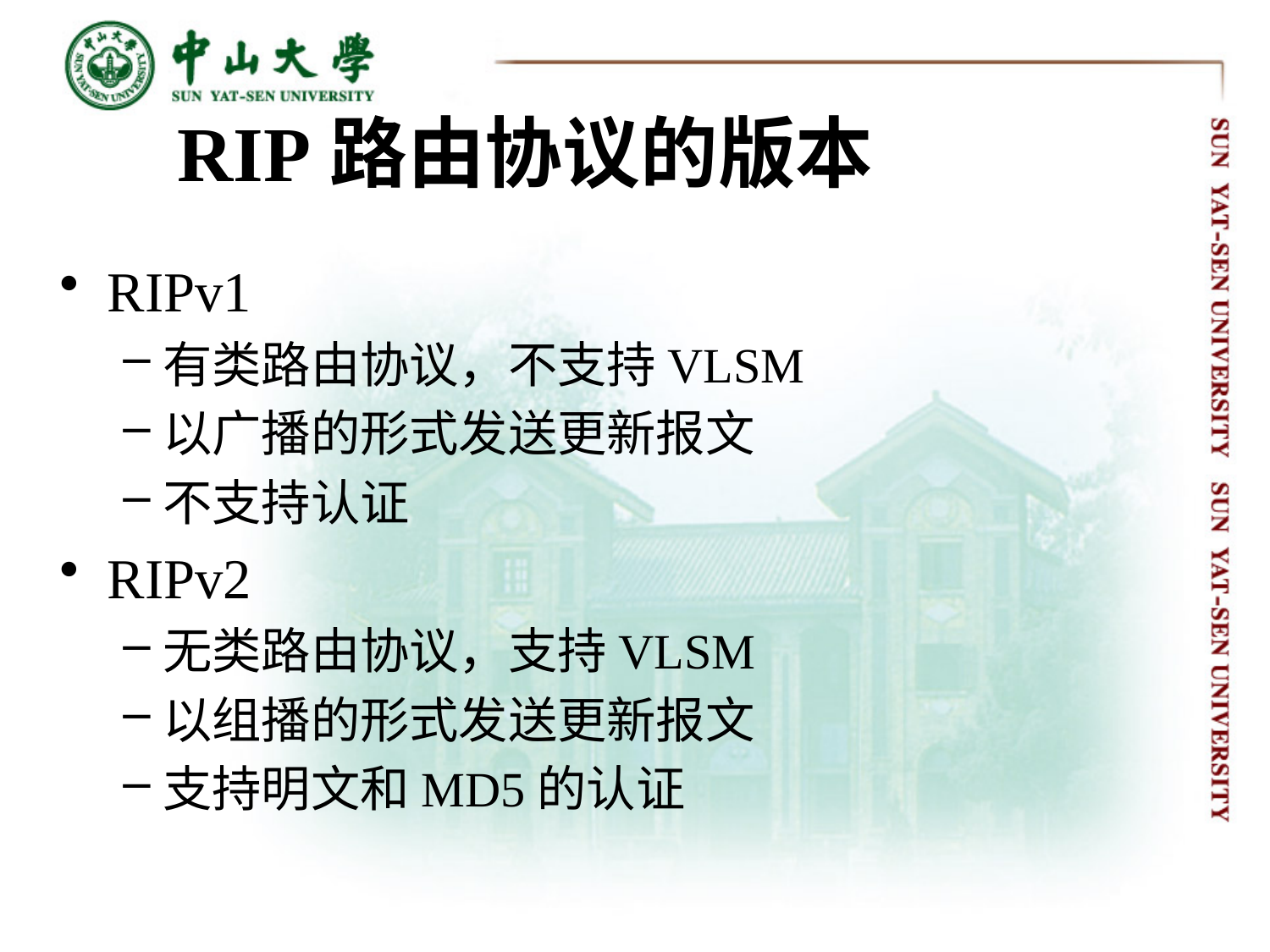

RIP路由协议的版本
RIPv1
有类路由协议，不支持VLSM
以广播的形式发送更新报文
不支持认证
RIPv2
无类路由协议，支持VLSM
以组播的形式发送更新报文
支持明文和MD5的认证